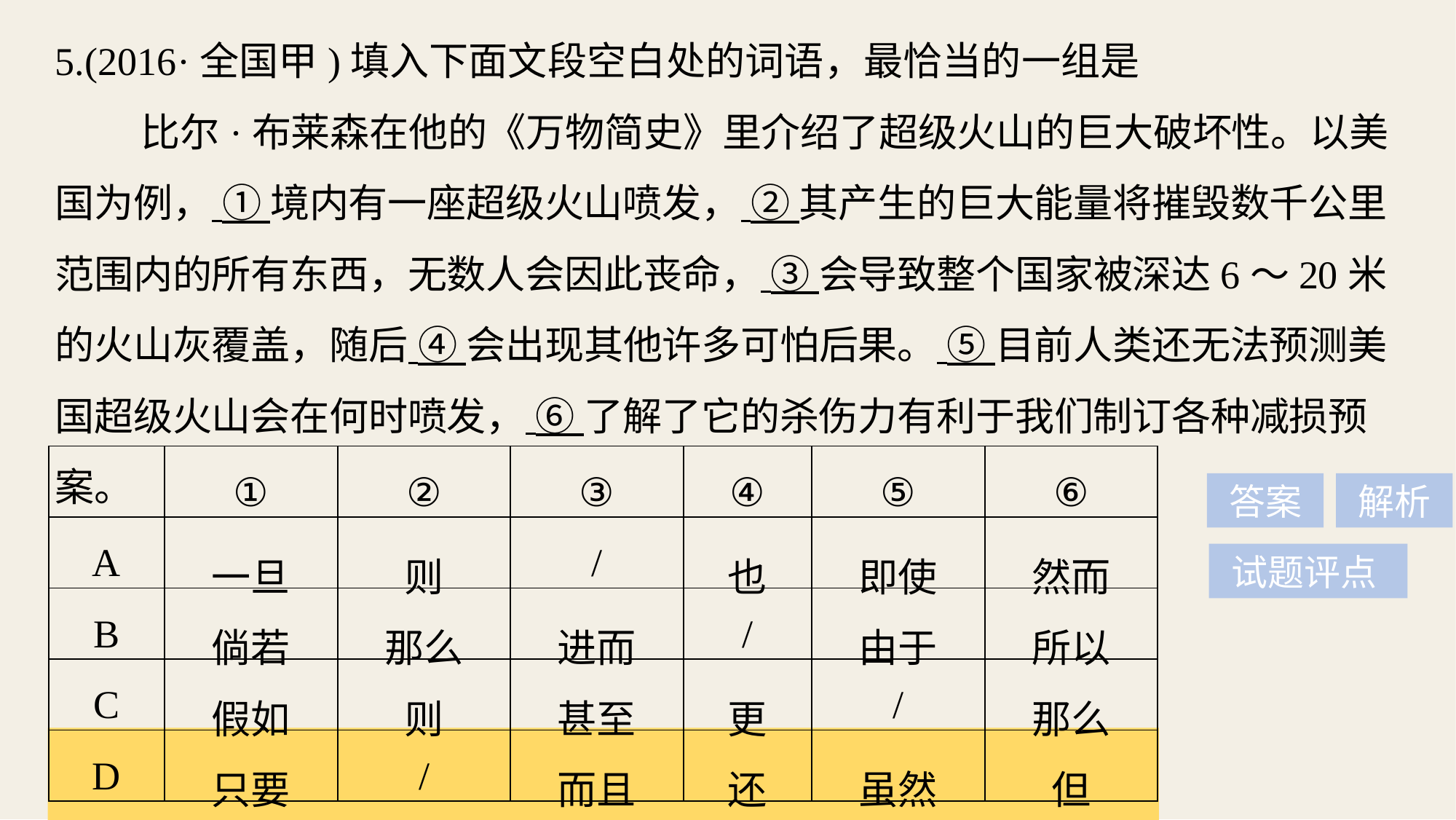

5.(2016·全国甲)填入下面文段空白处的词语，最恰当的一组是
比尔·布莱森在他的《万物简史》里介绍了超级火山的巨大破坏性。以美国为例， ① 境内有一座超级火山喷发， ② 其产生的巨大能量将摧毁数千公里范围内的所有东西，无数人会因此丧命， ③ 会导致整个国家被深达6～20米的火山灰覆盖，随后 ④ 会出现其他许多可怕后果。 ⑤ 目前人类还无法预测美国超级火山会在何时喷发， ⑥ 了解了它的杀伤力有利于我们制订各种减损预案。
|  | ① | ② | ③ | ④ | ⑤ | ⑥ |
| --- | --- | --- | --- | --- | --- | --- |
| A | 一旦 | 则 | / | 也 | 即使 | 然而 |
| B | 倘若 | 那么 | 进而 | / | 由于 | 所以 |
| C | 假如 | 则 | 甚至 | 更 | / | 那么 |
| D | 只要 | / | 而且 | 还 | 虽然 | 但 |
答案
解析
试题评点